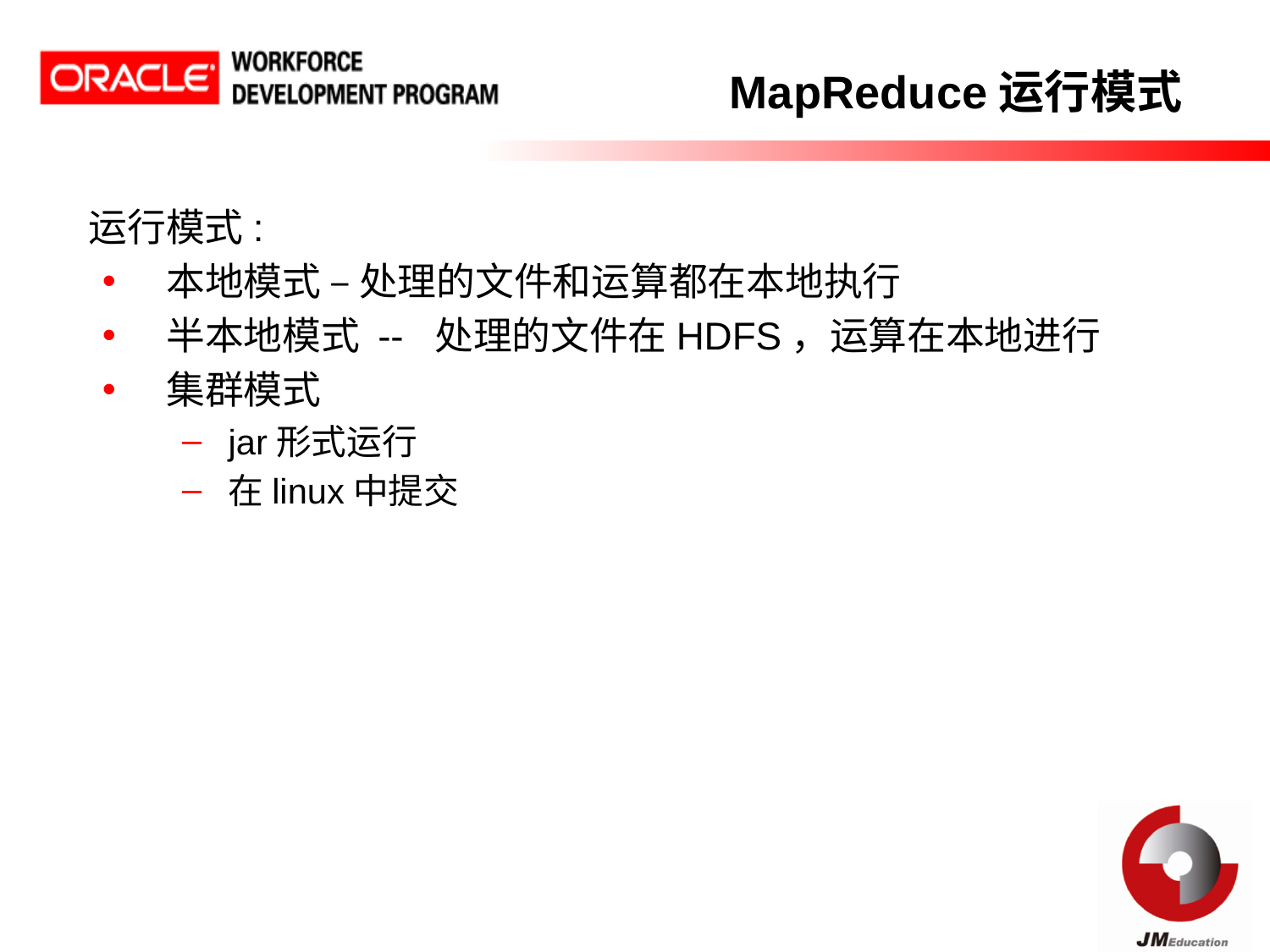

# MapReduce运行模式
运行模式:
本地模式 – 处理的文件和运算都在本地执行
半本地模式 --  处理的文件在HDFS，运算在本地进行
集群模式
jar形式运行
在linux中提交